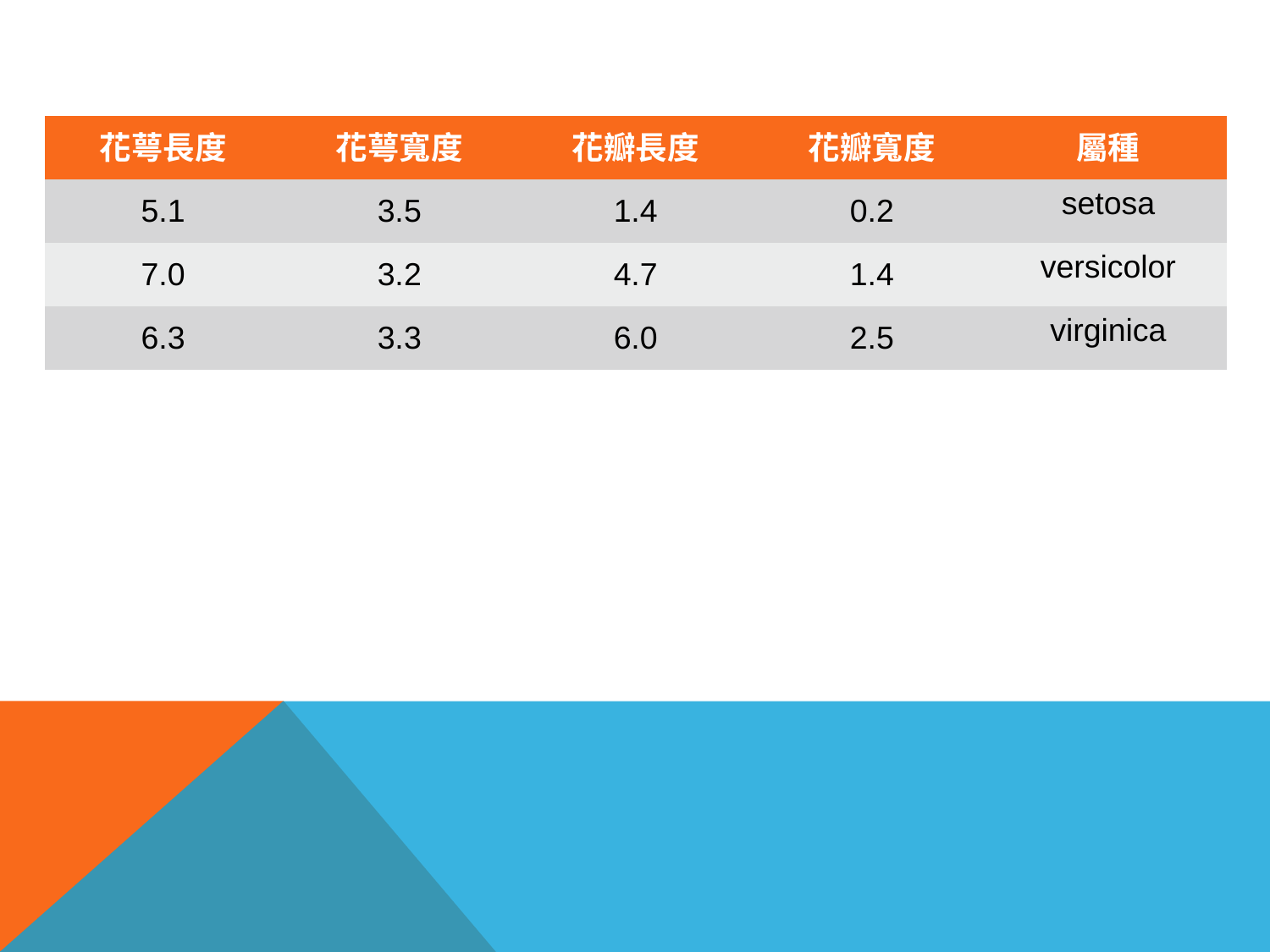

| 花萼長度 | 花萼寬度 | 花瓣長度 | 花瓣寬度 | 屬種 |
| --- | --- | --- | --- | --- |
| 5.1 | 3.5 | 1.4 | 0.2 | setosa |
| 7.0 | 3.2 | 4.7 | 1.4 | versicolor |
| 6.3 | 3.3 | 6.0 | 2.5 | virginica |